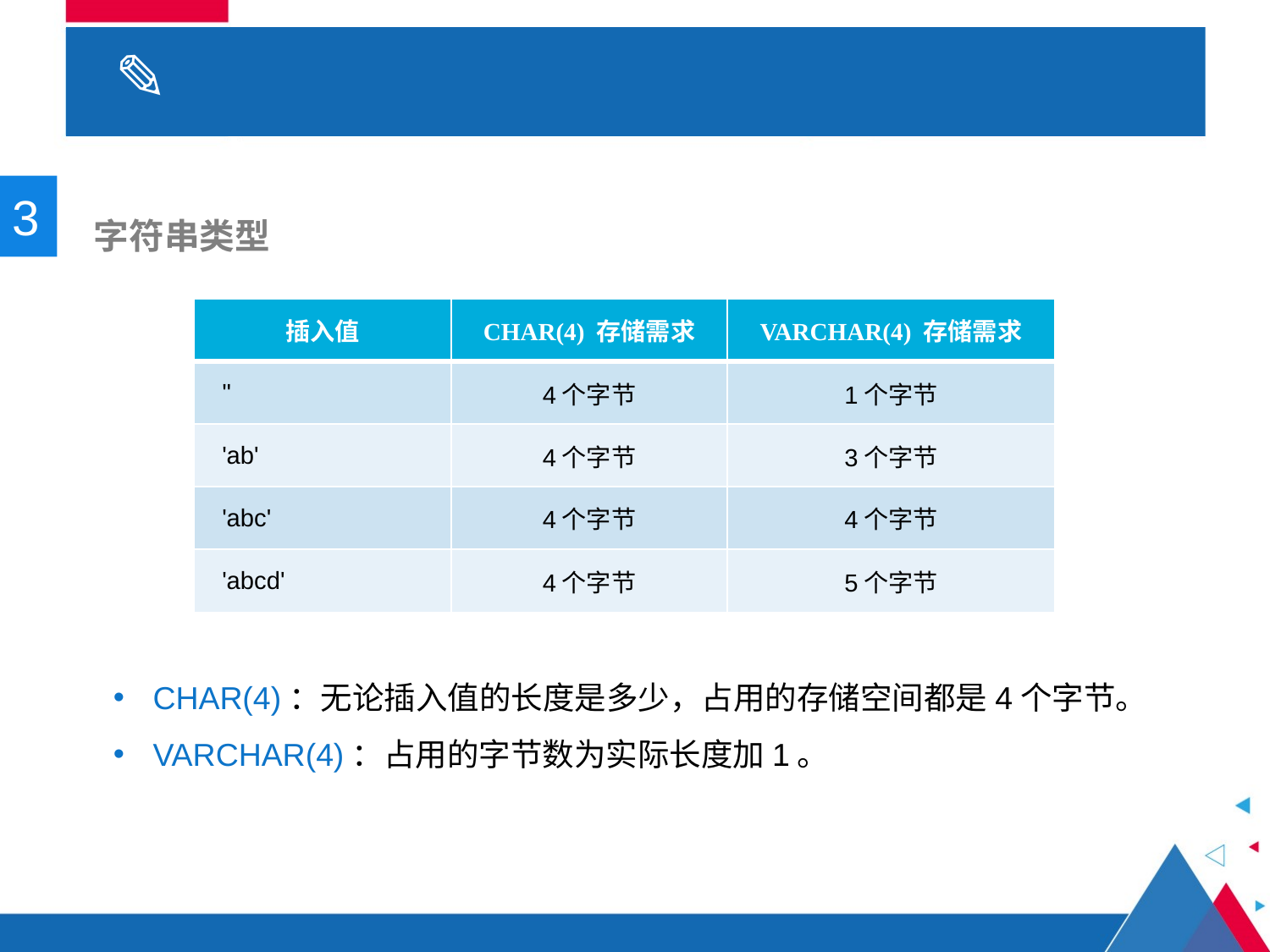

# 3.1 数据类型

3
  字符串类型
| 插入值 | CHAR(4) 存储需求 | VARCHAR(4) 存储需求 |
| --- | --- | --- |
| '' | 4个字节 | 1个字节 |
| 'ab' | 4个字节 | 3个字节 |
| 'abc' | 4个字节 | 4个字节 |
| 'abcd' | 4个字节 | 5个字节 |
CHAR(4)：无论插入值的长度是多少，占用的存储空间都是4个字节。
VARCHAR(4)：占用的字节数为实际长度加1。